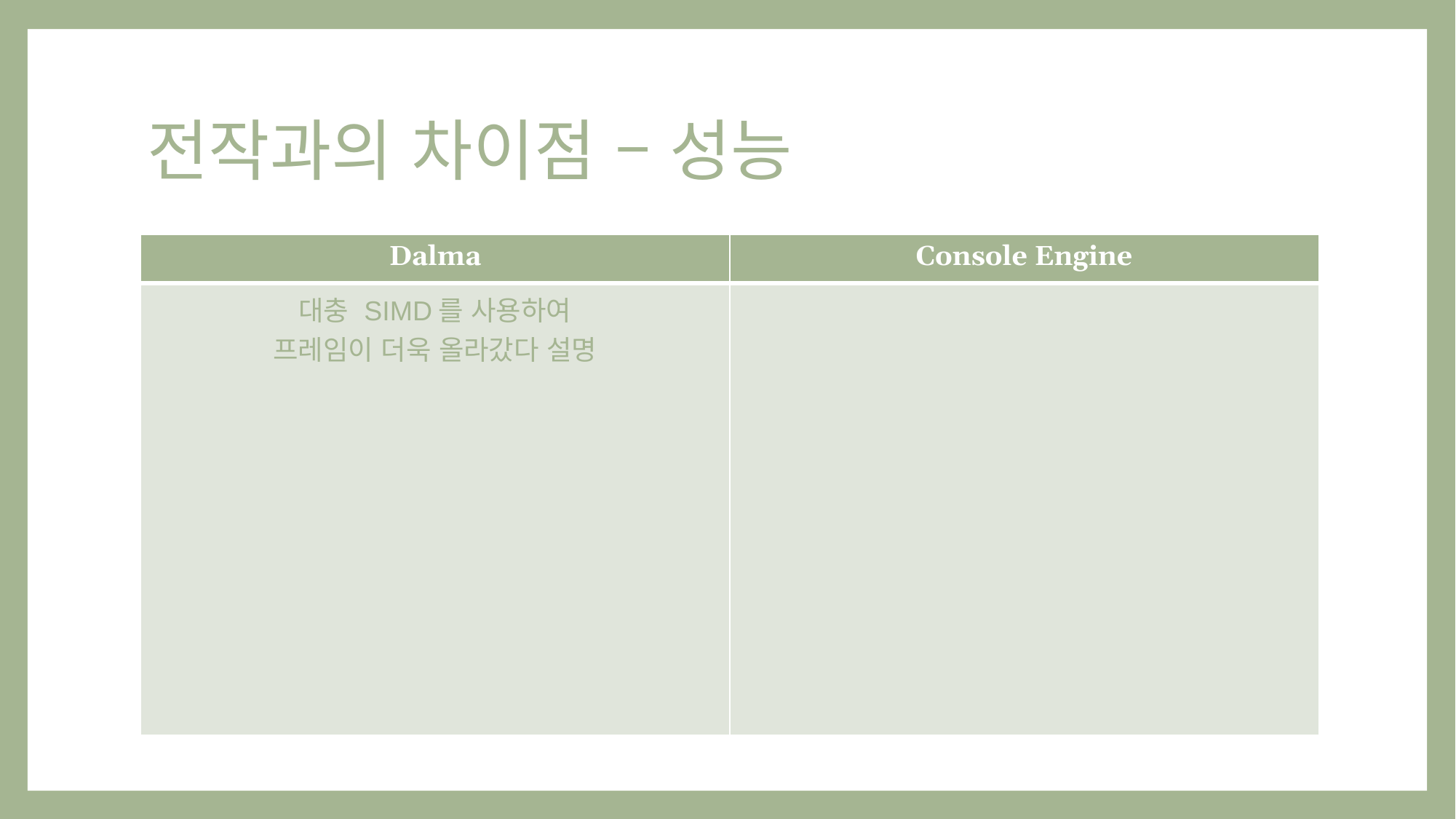

# 전작과의 차이점 – 성능
| Dalma | Console Engine |
| --- | --- |
| 대충 SIMD를 사용하여 프레임이 더욱 올라갔다 설명 |  |